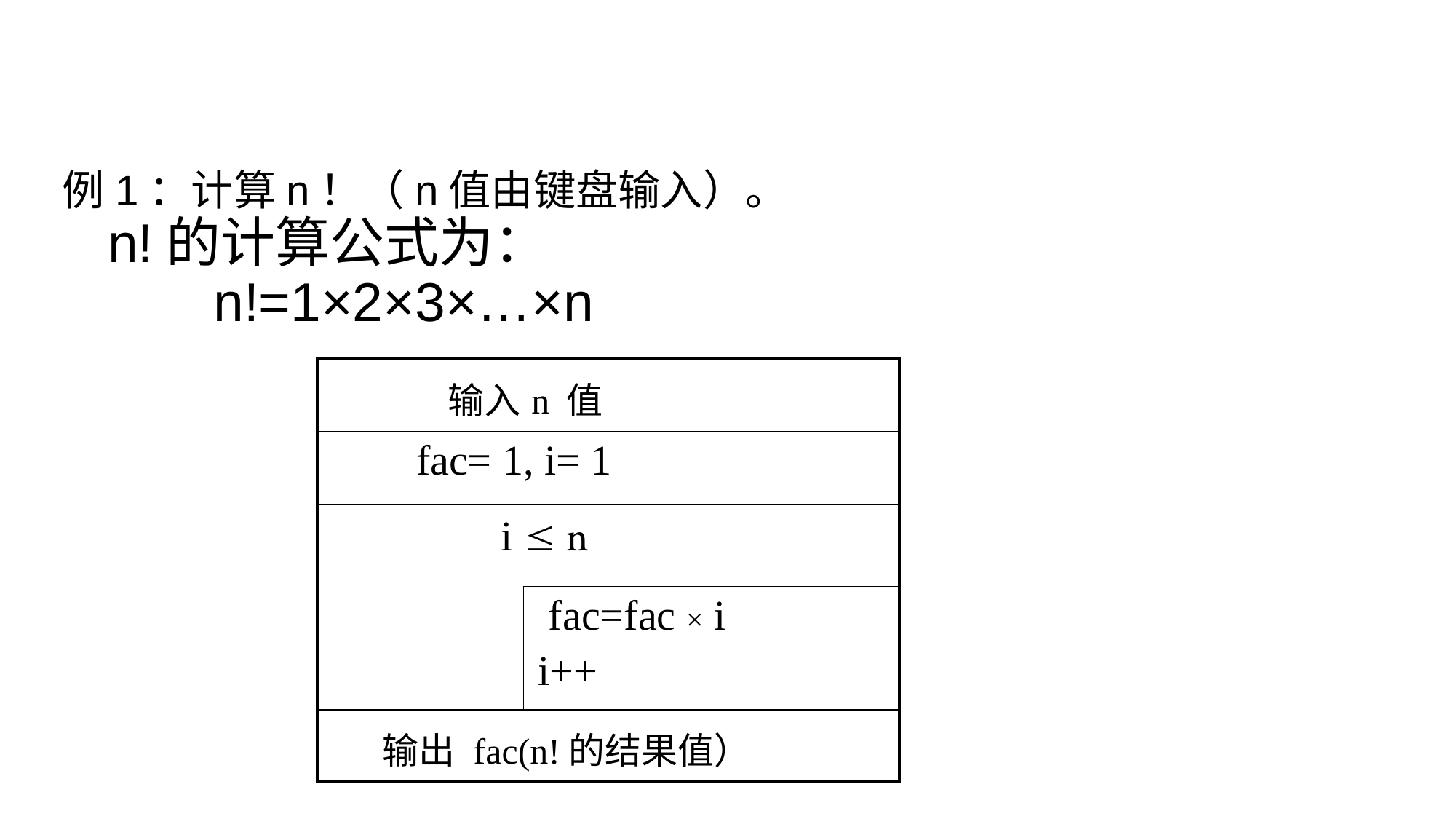

例1：计算n！（n值由键盘输入）。
   n!的计算公式为：
          n!=1×2×3×…×n

| 输入n 值 |  |
| --- | --- |
| fac= 1, i= 1 |  |
| i ≤ n |  |
|  | fac=fac × i i++ |
| 输出 fac(n!的结果值） |  |